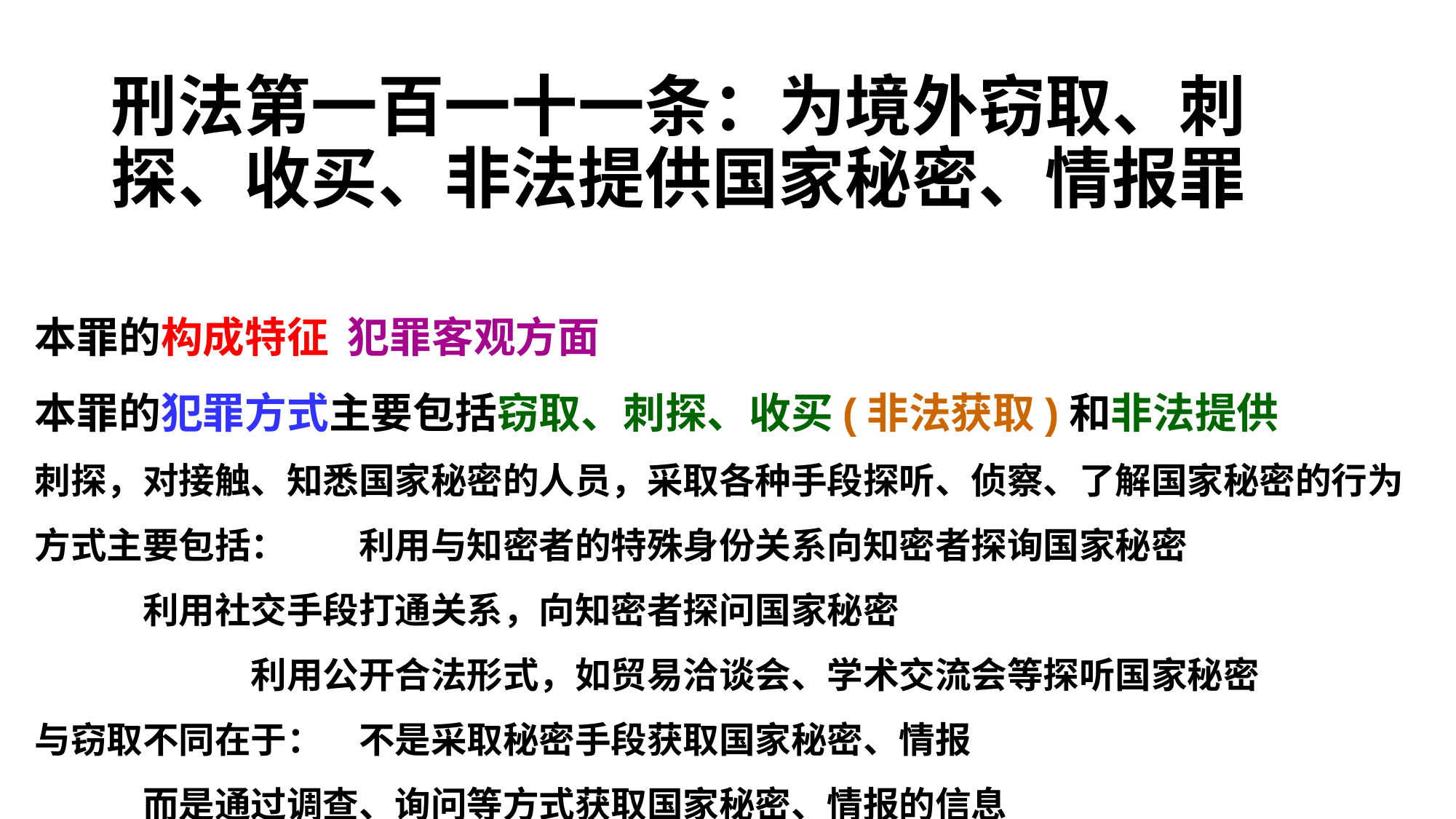

# 刑法第一百一十一条：为境外窃取、刺 探、收买、非法提供国家秘密、情报罪
本罪的构成特征  犯罪客观方面
本罪的犯罪方式主要包括窃取、刺探、收买(非法获取)和非法提供
刺探，对接触、知悉国家秘密的人员，采取各种手段探听、侦察、了解国家秘密的行为
方式主要包括：	利用与知密者的特殊身份关系向知密者探询国家秘密
			利用社交手段打通关系，向知密者探问国家秘密
		  	利用公开合法形式，如贸易洽谈会、学术交流会等探听国家秘密
与窃取不同在于：	不是采取秘密手段获取国家秘密、情报
			而是通过调查、询问等方式获取国家秘密、情报的信息